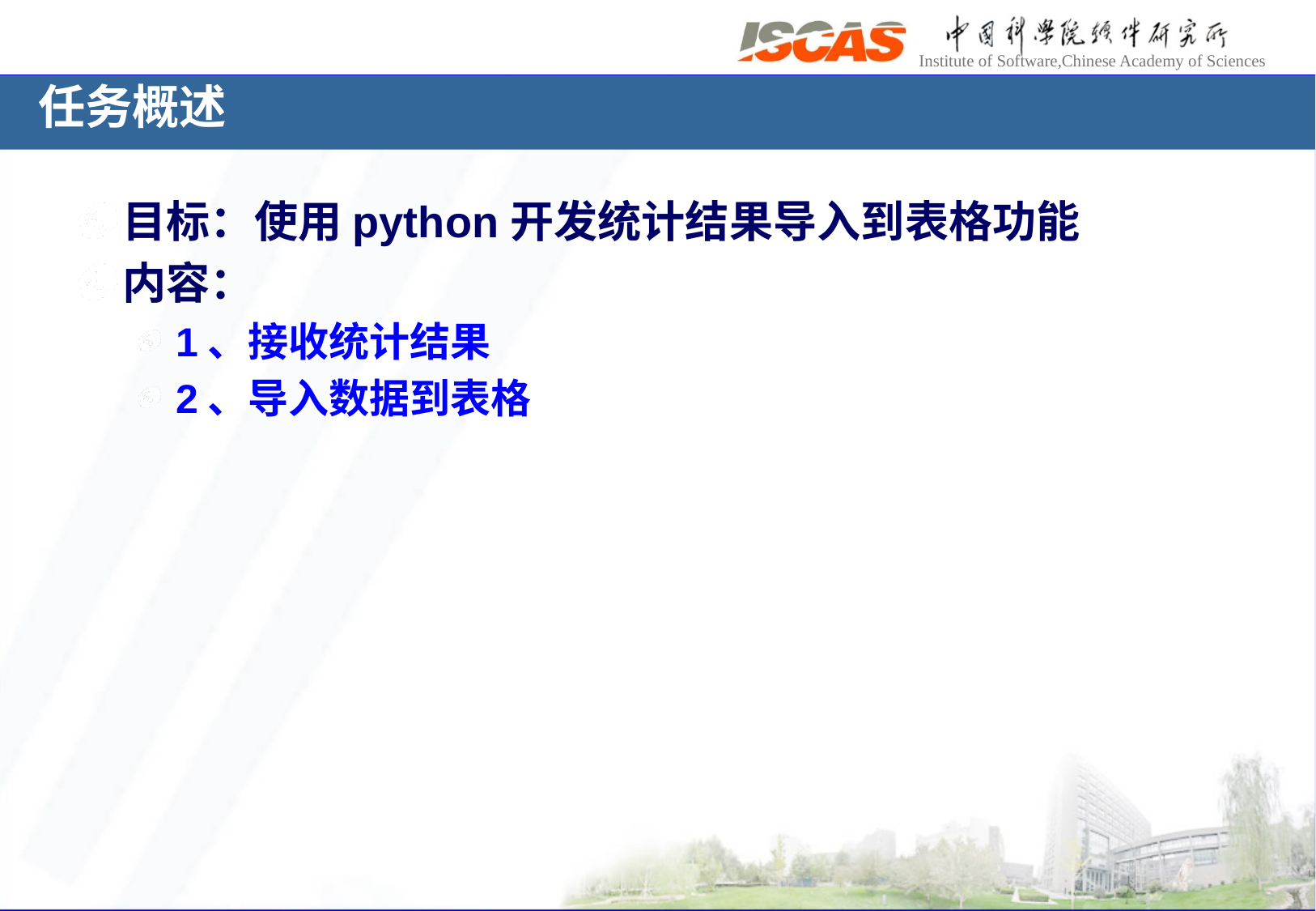

# 任务概述
目标：使用python开发统计结果导入到表格功能
内容：
1、接收统计结果
2、导入数据到表格